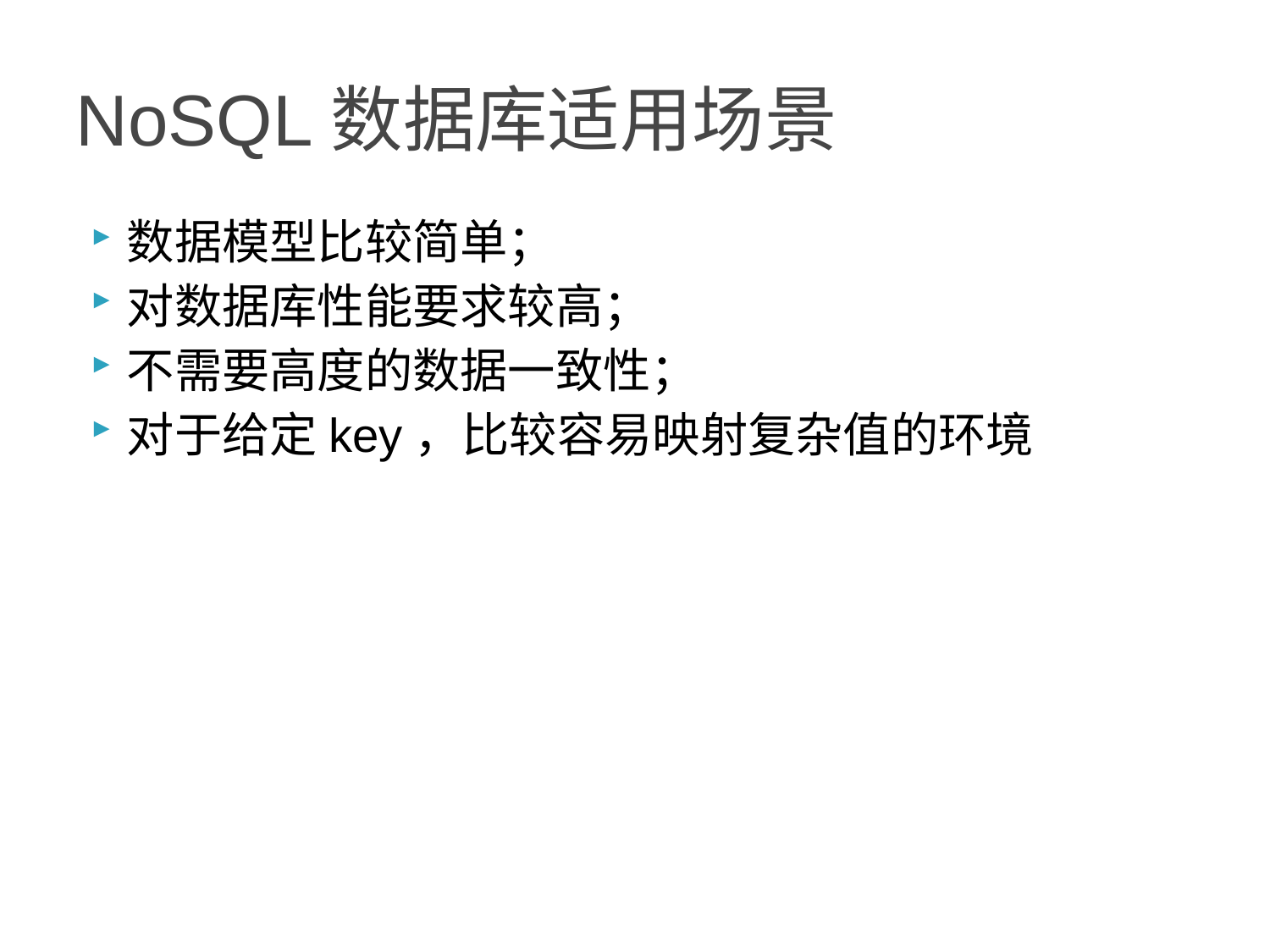

# NoSQL数据库适用场景
数据模型比较简单；
对数据库性能要求较高；
不需要高度的数据一致性；
对于给定key，比较容易映射复杂值的环境